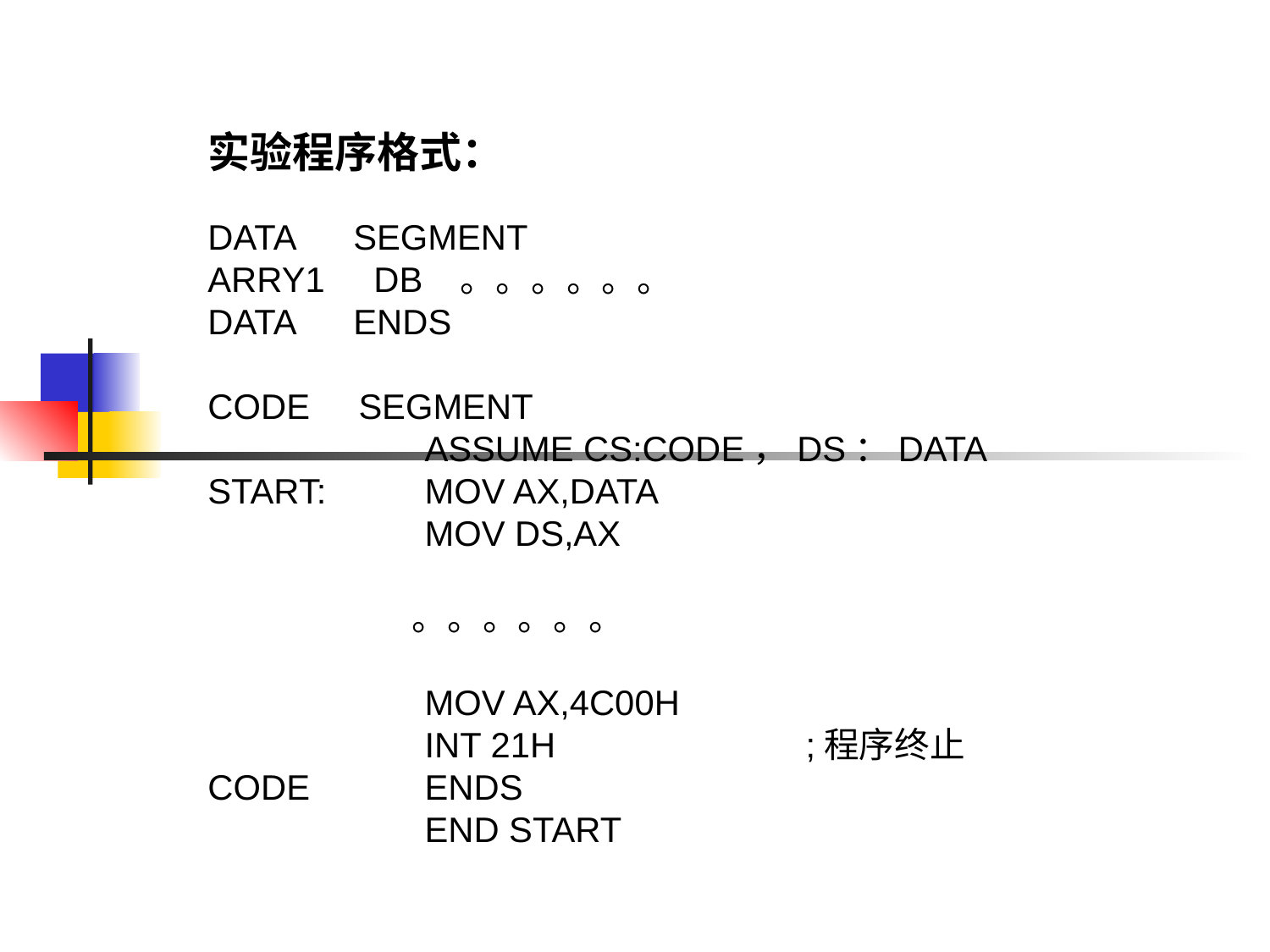

实验程序格式：

DATA      SEGMENT
ARRY1     DB   。。。。。。
DATA      ENDS

CODE     SEGMENT
		ASSUME CS:CODE，DS：DATA
START:	MOV AX,DATA
		MOV DS,AX

                         。。。。。。

 		MOV AX,4C00H
		INT 21H		;程序终止
CODE	ENDS
		END START